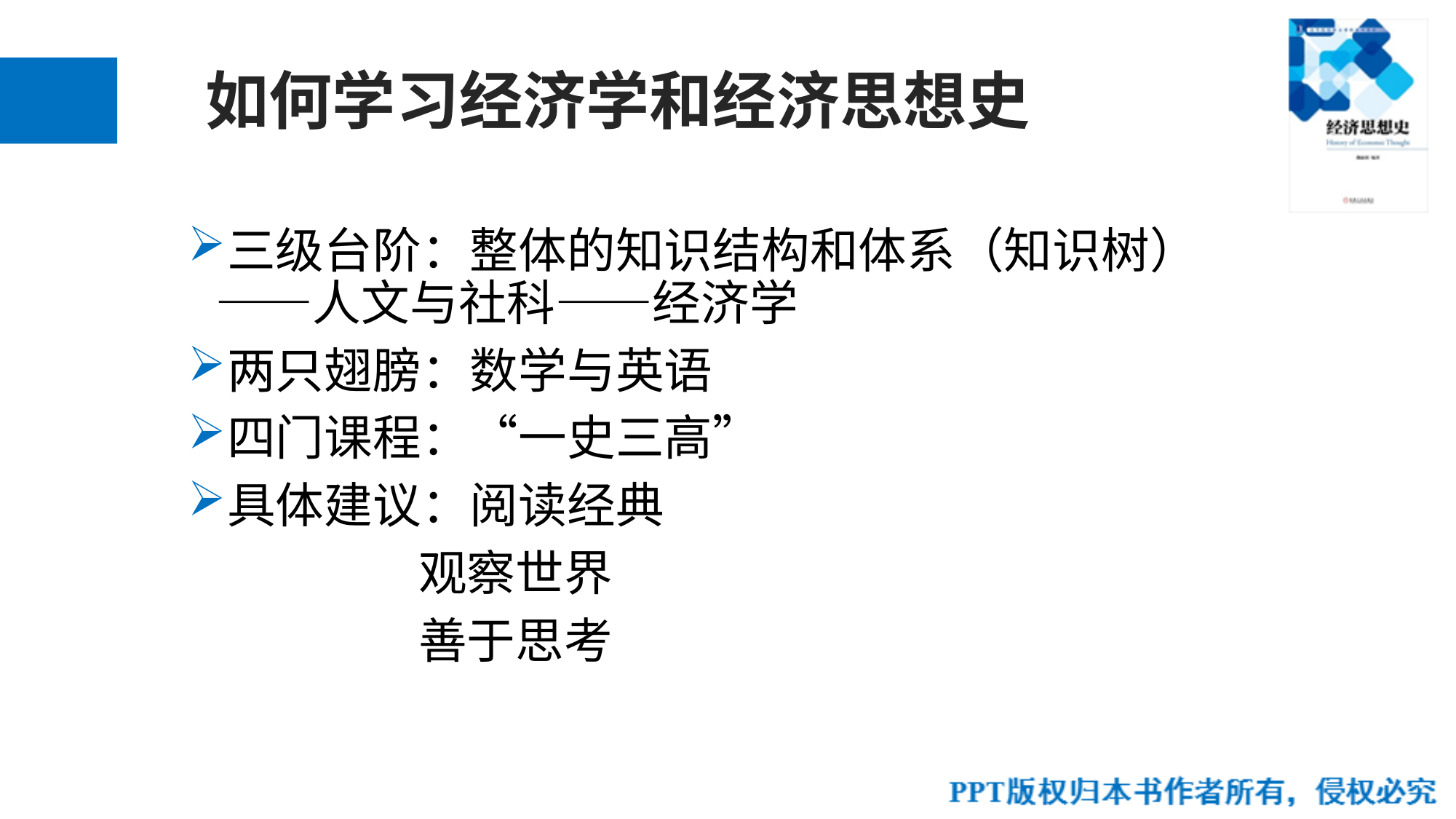

# 如何学习经济学和经济思想史
三级台阶：整体的知识结构和体系（知识树）——人文与社科——经济学
两只翅膀：数学与英语
四门课程：“一史三高”
具体建议：阅读经典
                    观察世界
                    善于思考